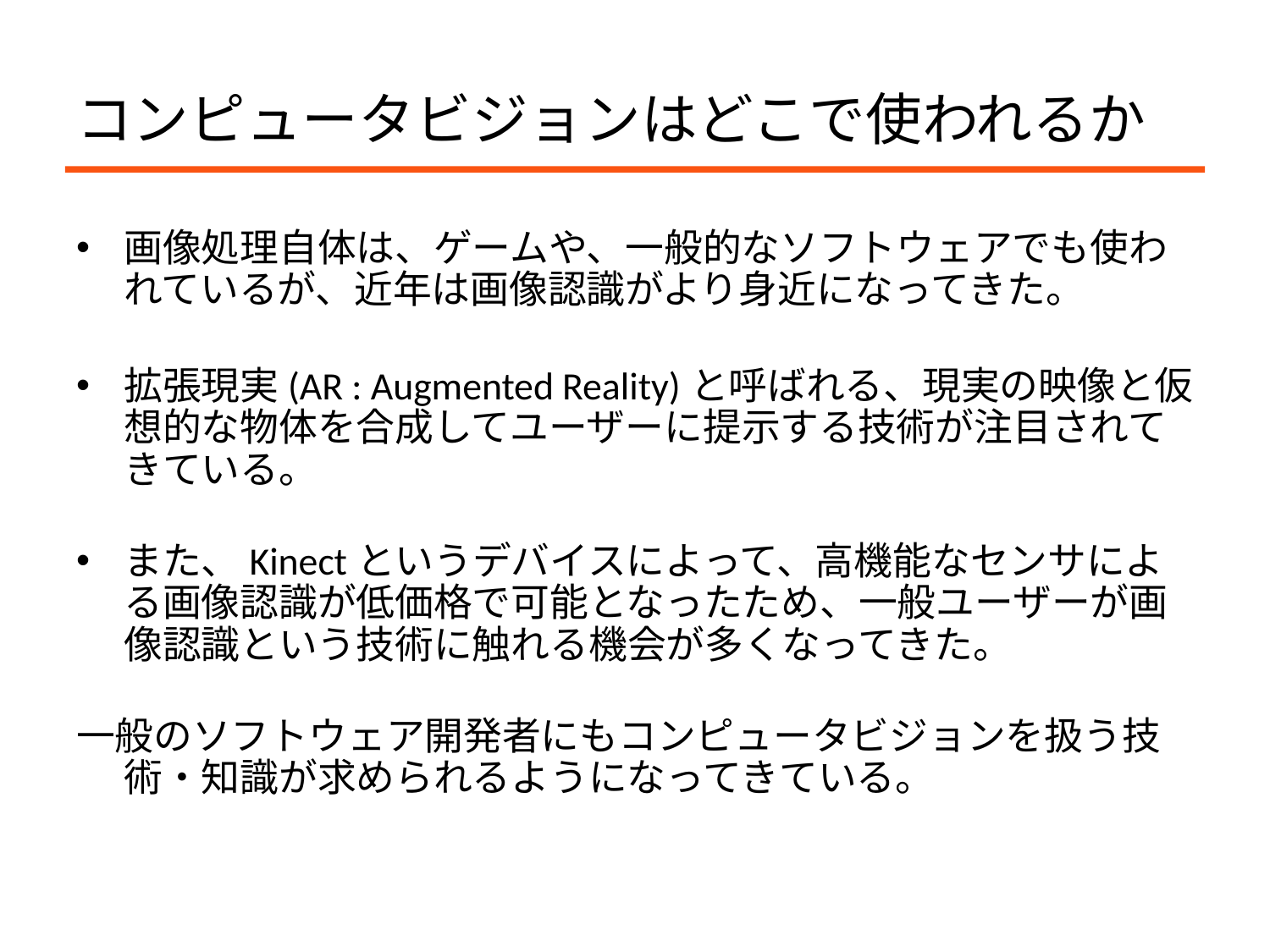

# コンピュータビジョンはどこで使われるか
画像処理自体は、ゲームや、一般的なソフトウェアでも使われているが、近年は画像認識がより身近になってきた。
拡張現実(AR : Augmented Reality)と呼ばれる、現実の映像と仮想的な物体を合成してユーザーに提示する技術が注目されてきている。
また、Kinectというデバイスによって、高機能なセンサによる画像認識が低価格で可能となったため、一般ユーザーが画像認識という技術に触れる機会が多くなってきた。
一般のソフトウェア開発者にもコンピュータビジョンを扱う技術・知識が求められるようになってきている。